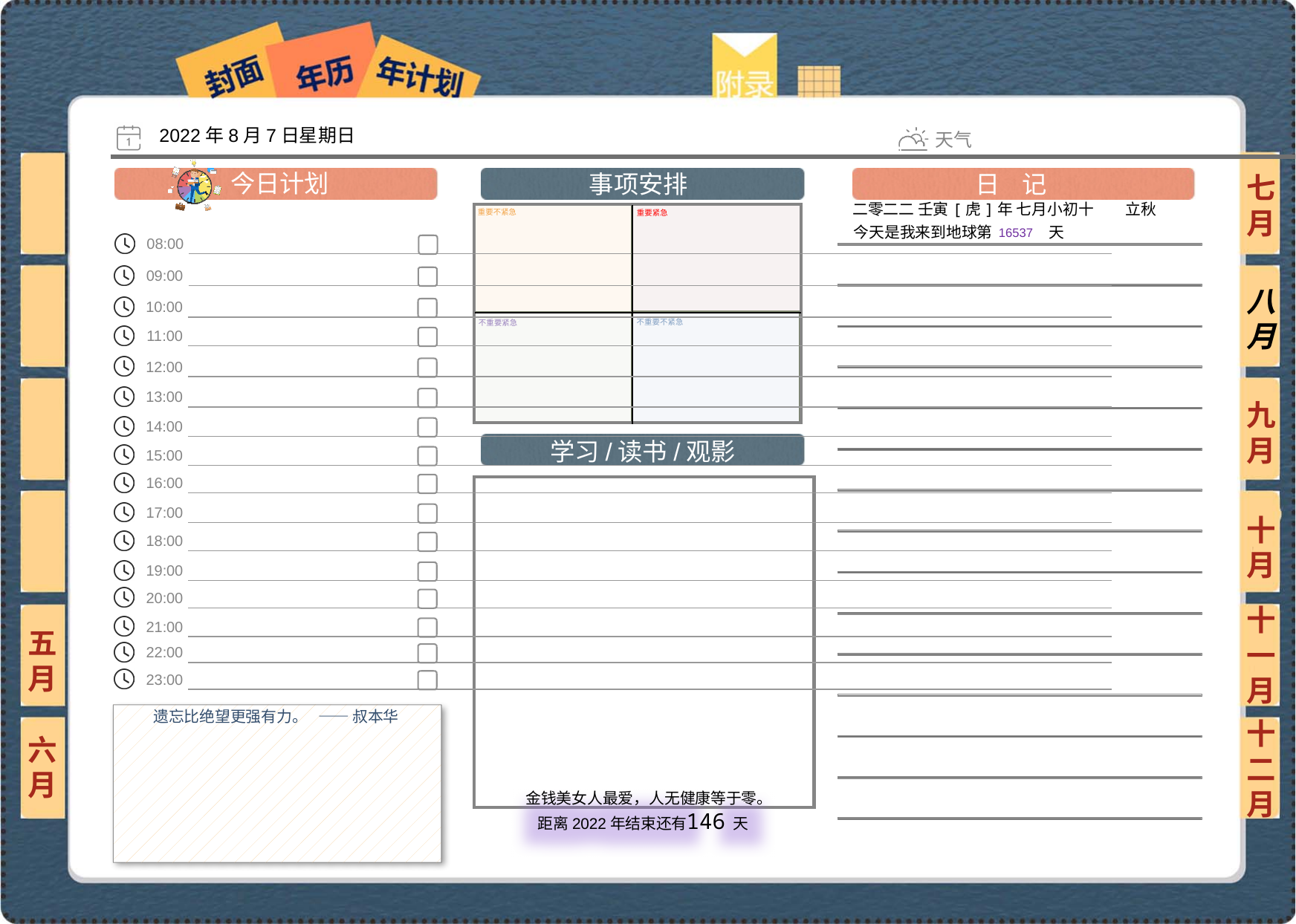

2022年8月7日星期日
七月
二零二二 壬寅[虎]年 七月小初十         立秋
16537
八月
九月
十月
十一月
五月
遗忘比绝望更强有力。   —— 叔本华

六月
十二月
146
 金钱美女人最爱，人无健康等于零。